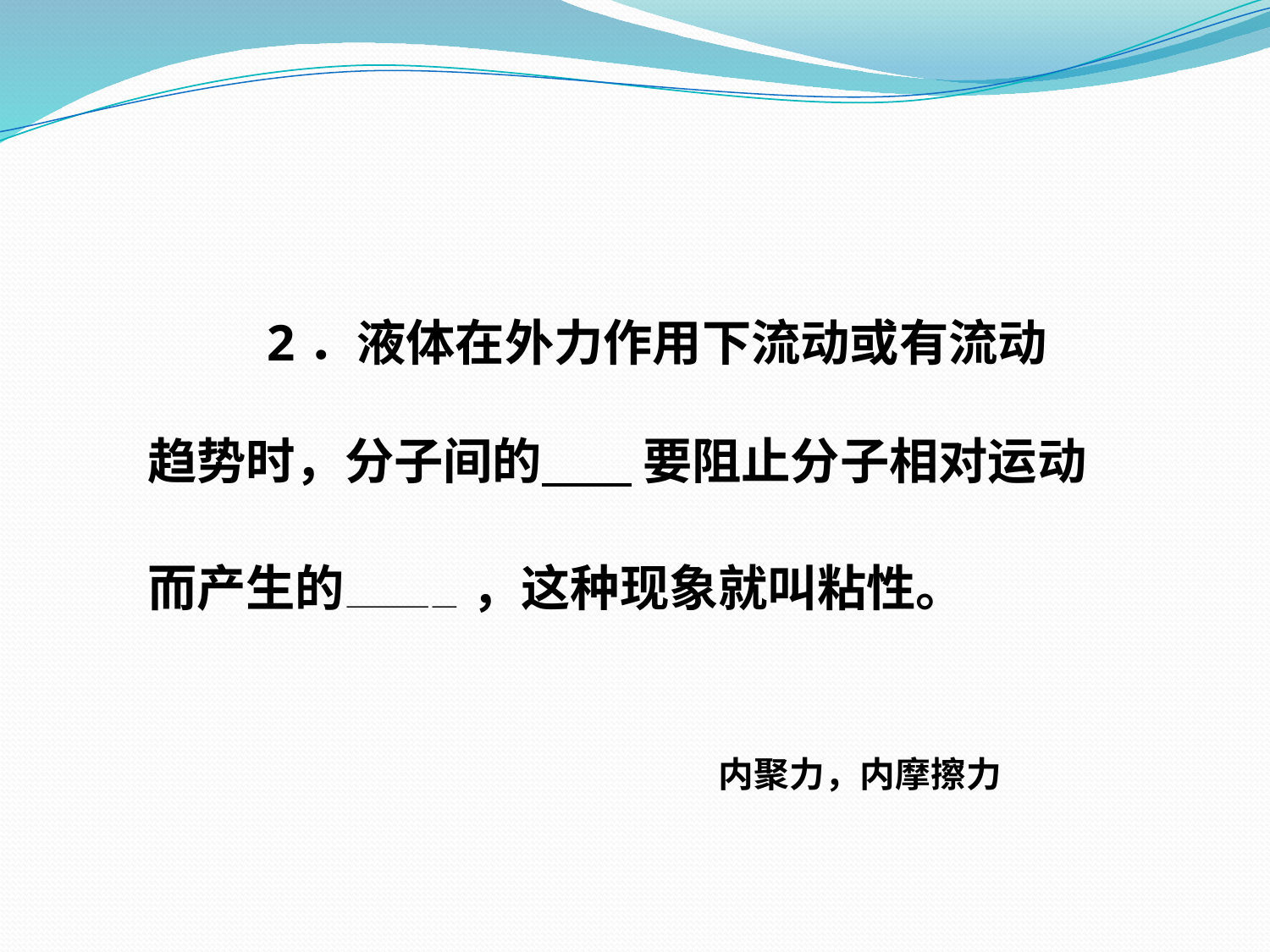

2．液体在外力作用下流动或有流动趋势时，分子间的         要阻止分子相对运动而产生的————  ，这种现象就叫粘性。
内聚力，内摩擦力